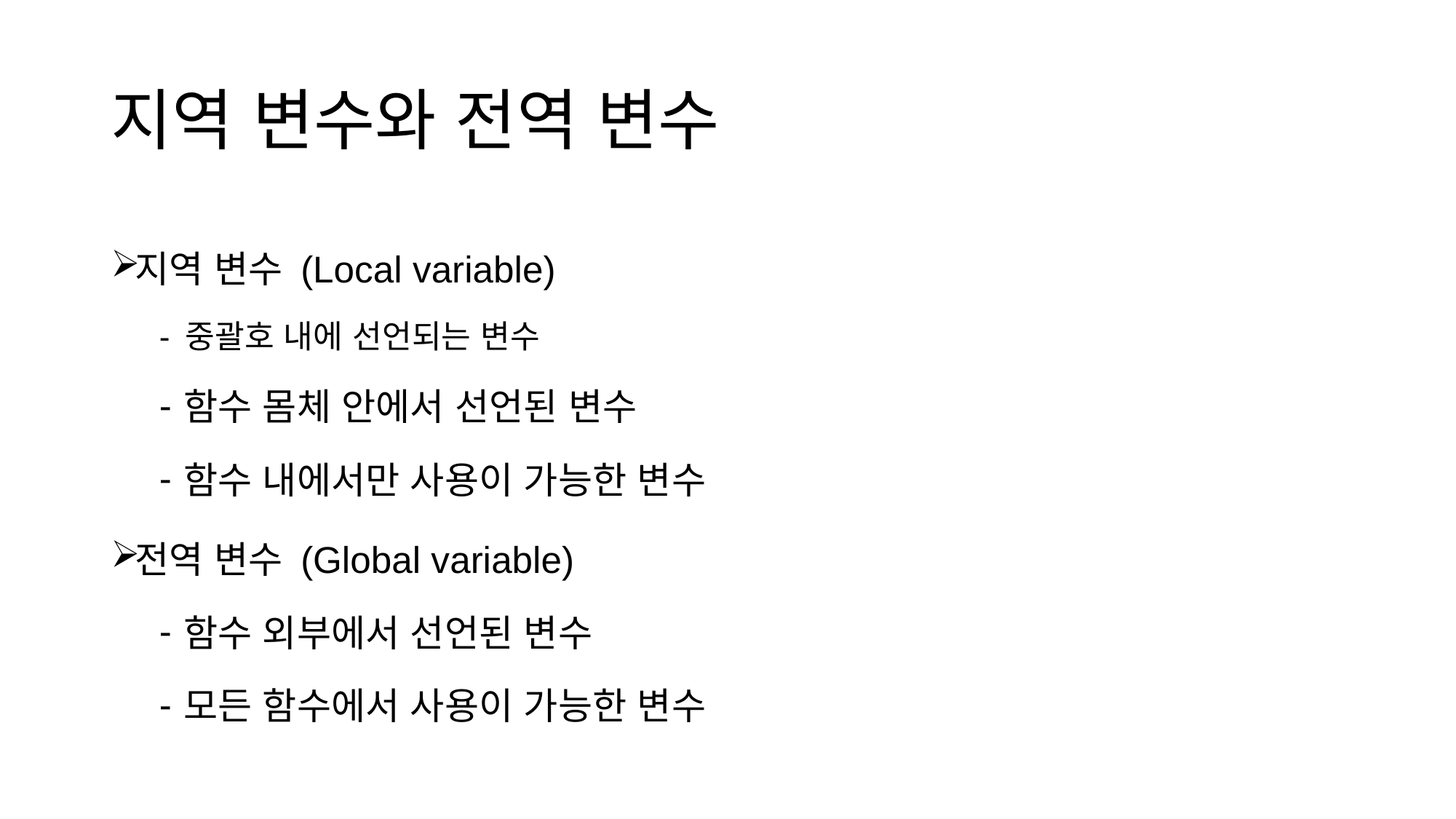

# 지역 변수와 전역 변수
지역 변수 (Local variable)
- 중괄호 내에 선언되는 변수
함수 몸체 안에서 선언된 변수
함수 내에서만 사용이 가능한 변수
전역 변수 (Global variable)
함수 외부에서 선언된 변수
모든 함수에서 사용이 가능한 변수